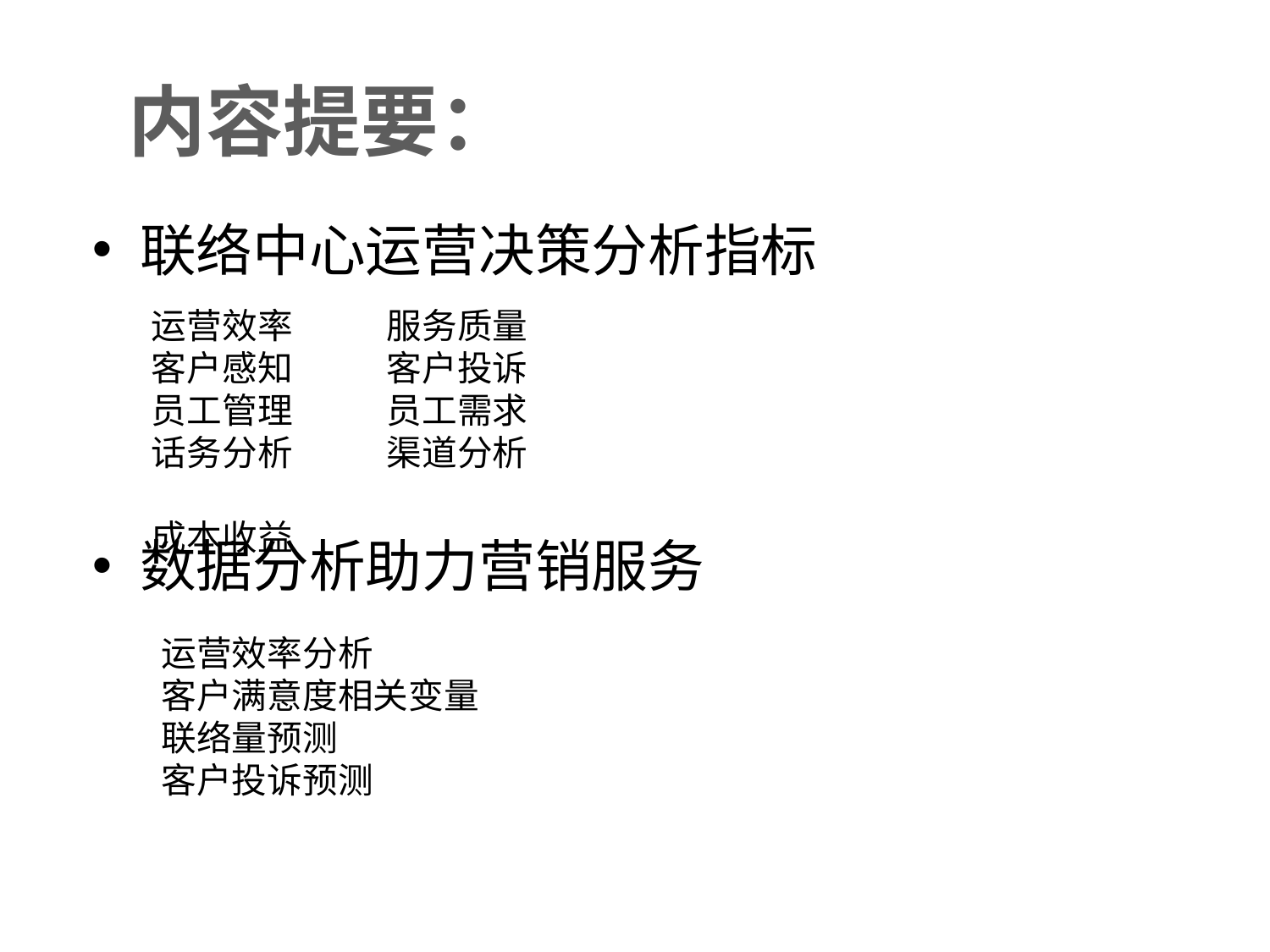

# 内容提要：
联络中心运营决策分析指标

数据分析助力营销服务

运营效率            服务质量
客户感知            客户投诉
员工管理            员工需求
话务分析            渠道分析
成本收益
运营效率分析
客户满意度相关变量
联络量预测
客户投诉预测